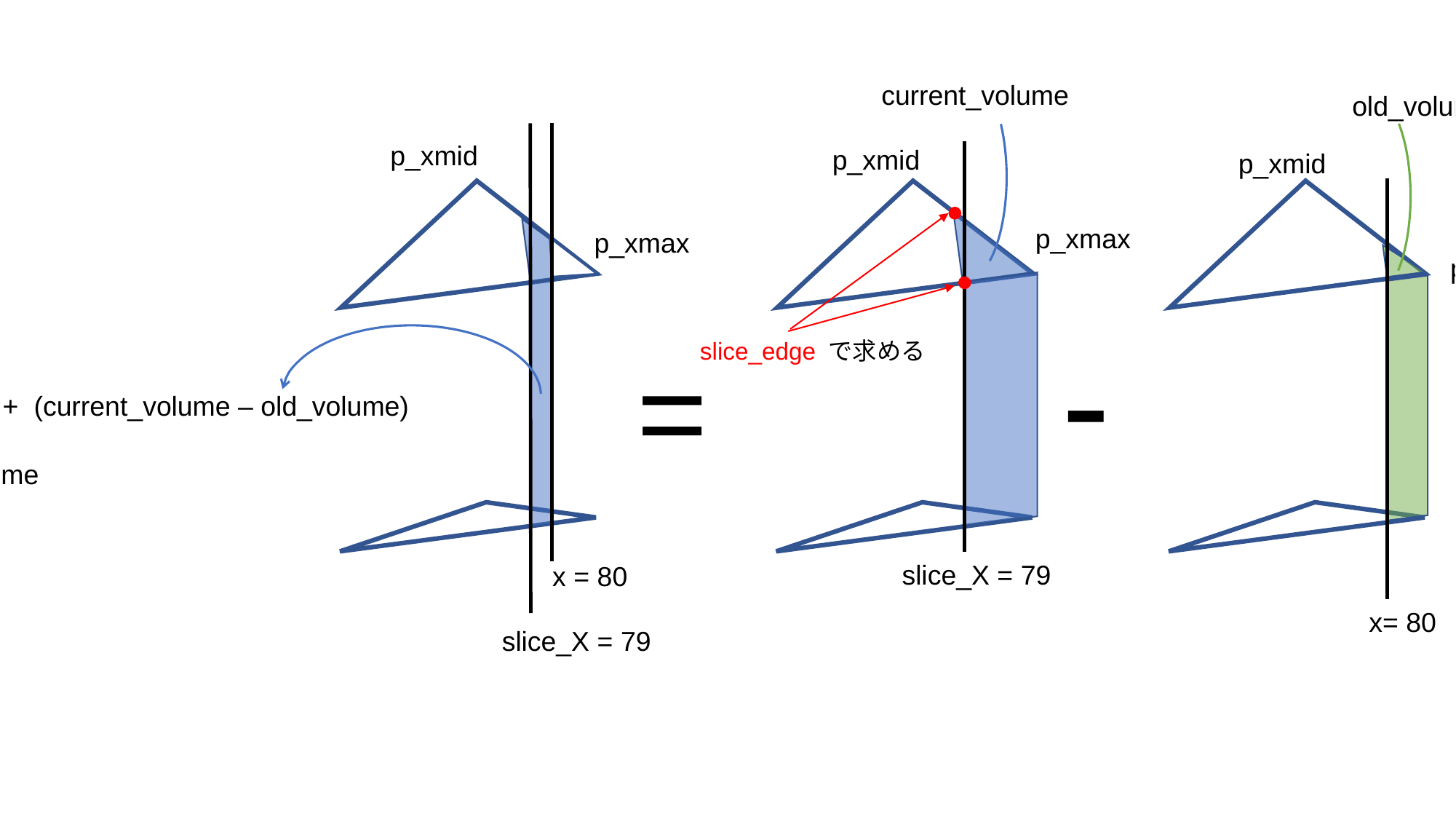

current_volume

old_volume

p_xmid
p_xmid
p_xmid

p_xmax
p_xmax

p_xmax

-

=
slice_edge で求める

volume(79) = volume(79) +  (current_volume – old_volume)

old_volume =current_volume

slice_X = 79
x = 80
x= 80
slice_X = 79